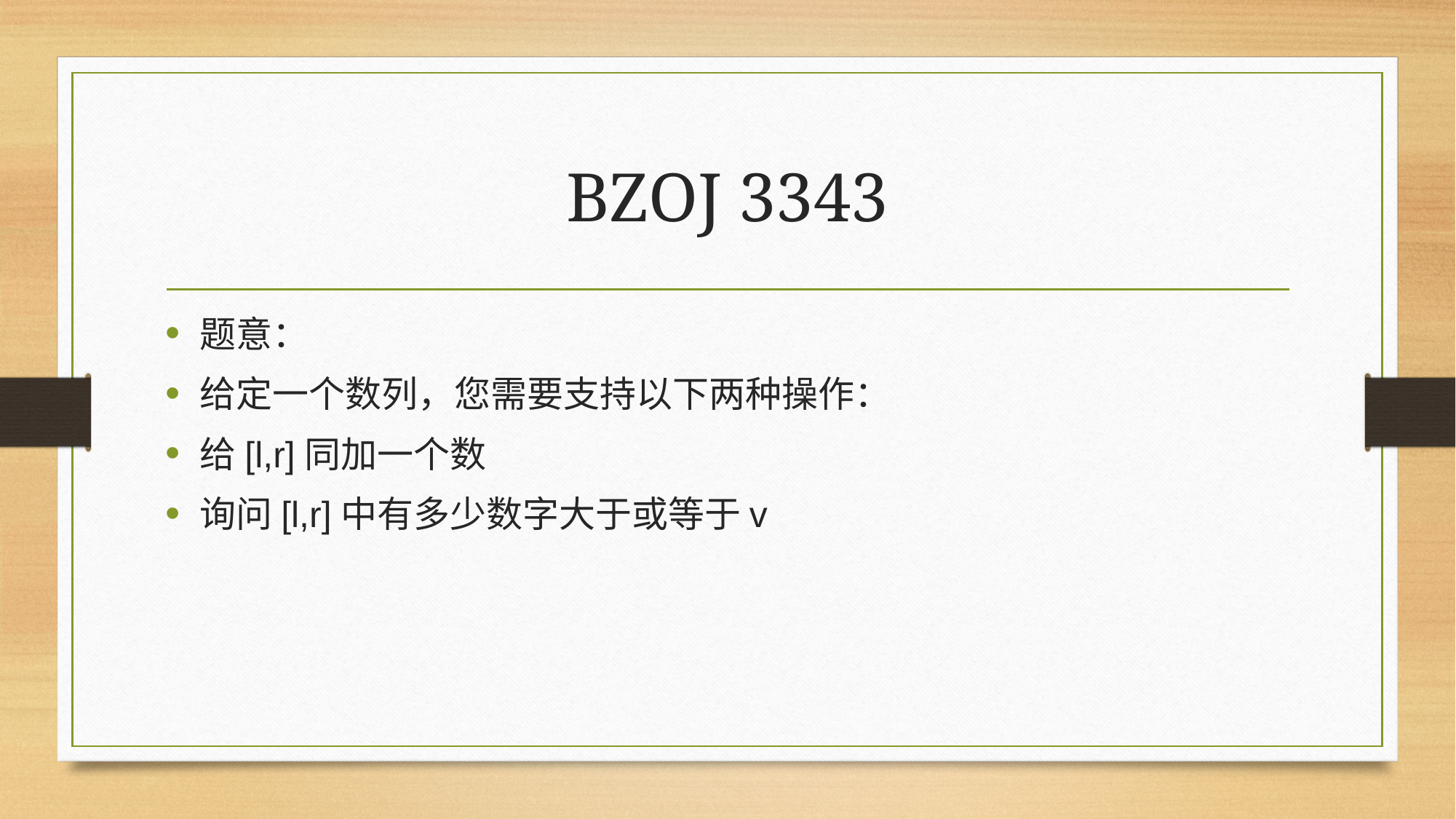

# BZOJ 3343
题意：
给定一个数列，您需要支持以下两种操作：
给[l,r]同加一个数
询问[l,r]中有多少数字大于或等于v